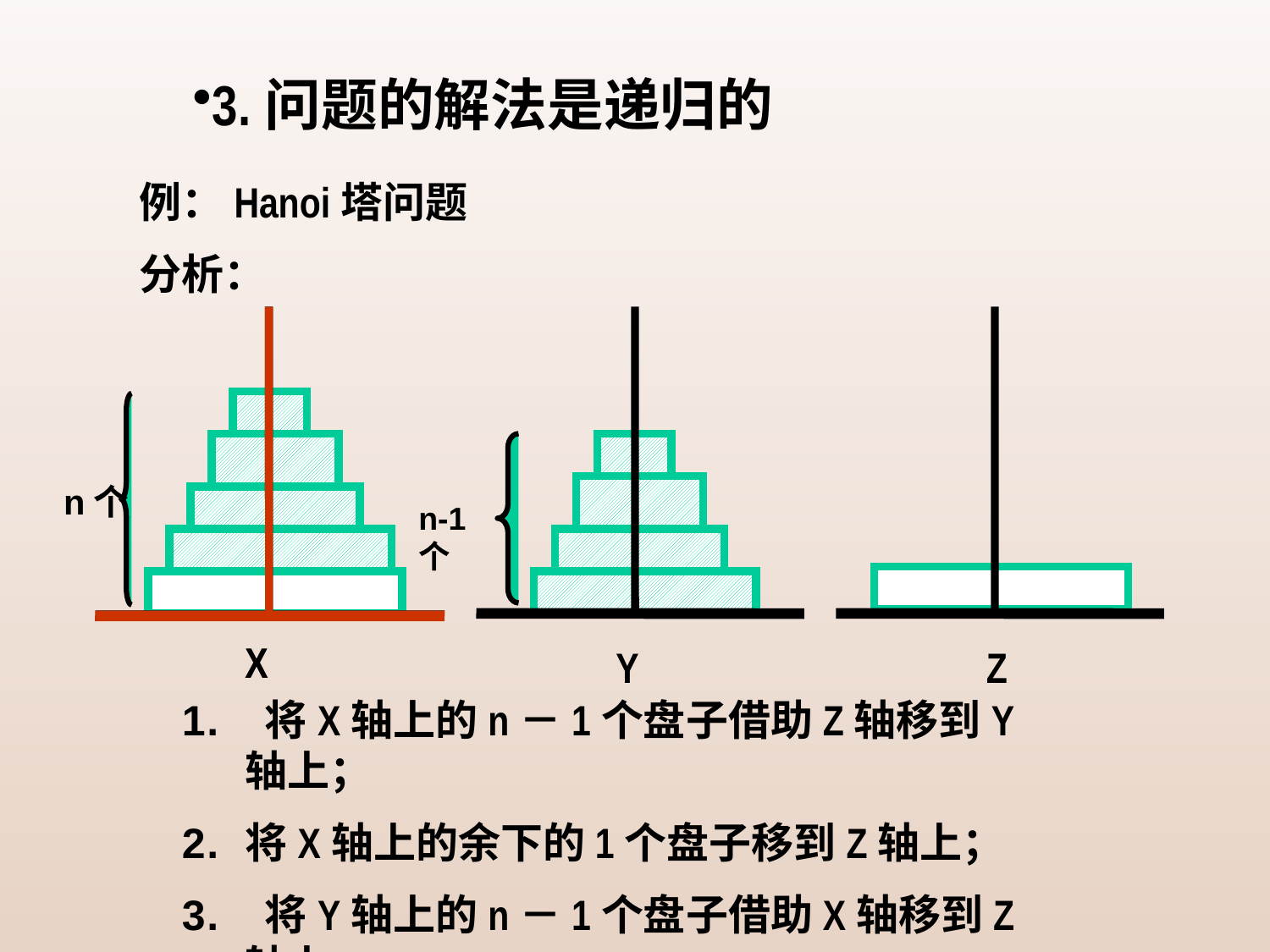

3.问题的解法是递归的
例：Hanoi塔问题
分析：

   X

  Y

   Z

   X

n个

n-1个

 将X轴上的n－1个盘子借助Z轴移到Y轴上；
将X轴上的余下的1个盘子移到Z轴上；
 将Y轴上的n－1个盘子借助X轴移到Z轴上